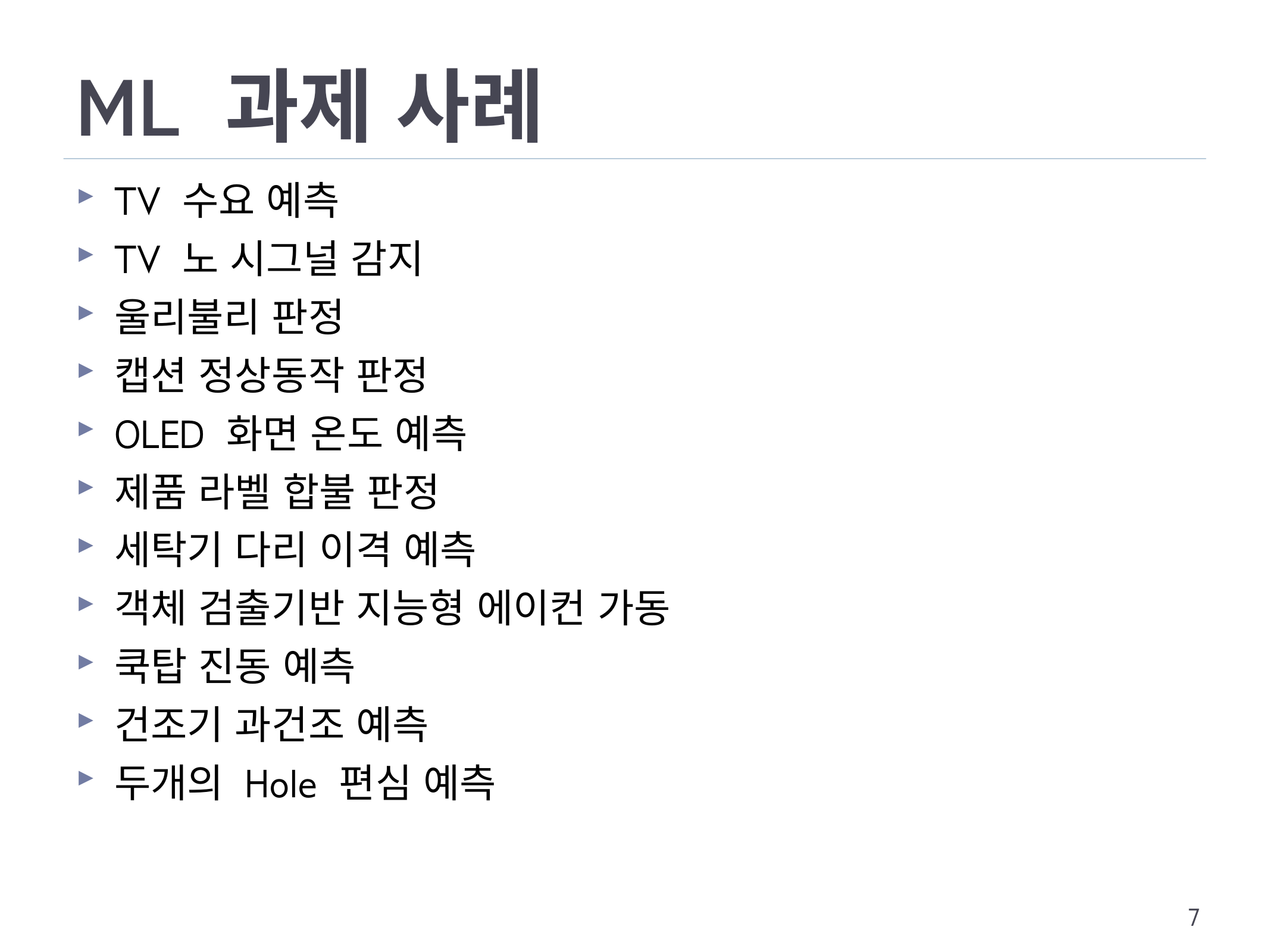

# ML 과제 사례
TV 수요 예측
TV 노 시그널 감지
울리불리 판정
캡션 정상동작 판정
OLED 화면 온도 예측
제품 라벨 합불 판정
세탁기 다리 이격 예측
객체 검출기반 지능형 에이컨 가동
쿡탑 진동 예측
건조기 과건조 예측
두개의 Hole 편심 예측
7